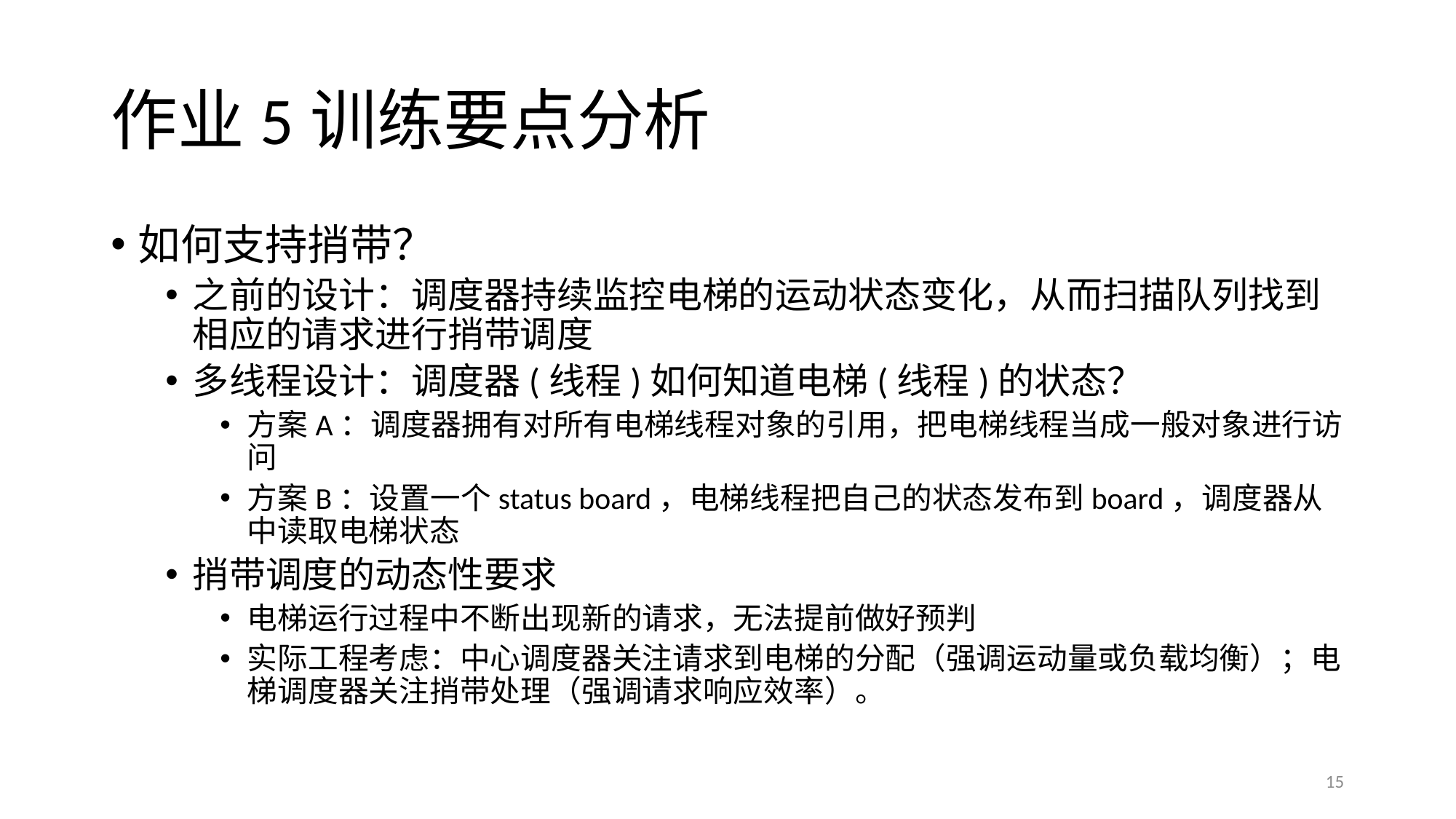

# 作业5训练要点分析
如何支持捎带？
之前的设计：调度器持续监控电梯的运动状态变化，从而扫描队列找到相应的请求进行捎带调度
多线程设计：调度器(线程)如何知道电梯(线程)的状态？
方案A：调度器拥有对所有电梯线程对象的引用，把电梯线程当成一般对象进行访问
方案B：设置一个status board，电梯线程把自己的状态发布到board，调度器从中读取电梯状态
捎带调度的动态性要求
电梯运行过程中不断出现新的请求，无法提前做好预判
实际工程考虑：中心调度器关注请求到电梯的分配（强调运动量或负载均衡）；电梯调度器关注捎带处理（强调请求响应效率）。
15